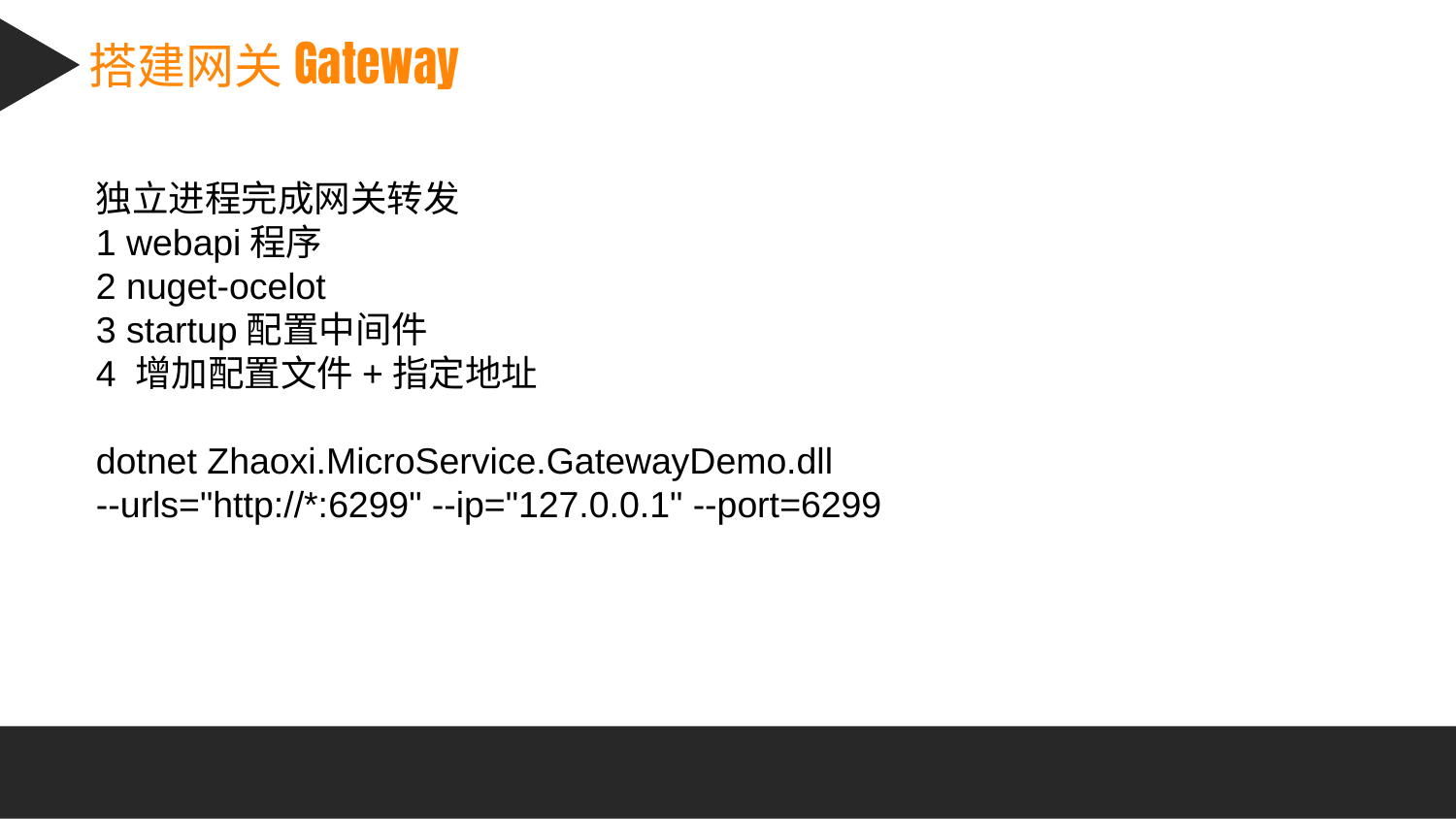

搭建网关Gateway
独立进程完成网关转发
1 webapi程序
2 nuget-ocelot
3 startup配置中间件
4 增加配置文件+指定地址

dotnet Zhaoxi.MicroService.GatewayDemo.dll --urls="http://*:6299" --ip="127.0.0.1" --port=6299